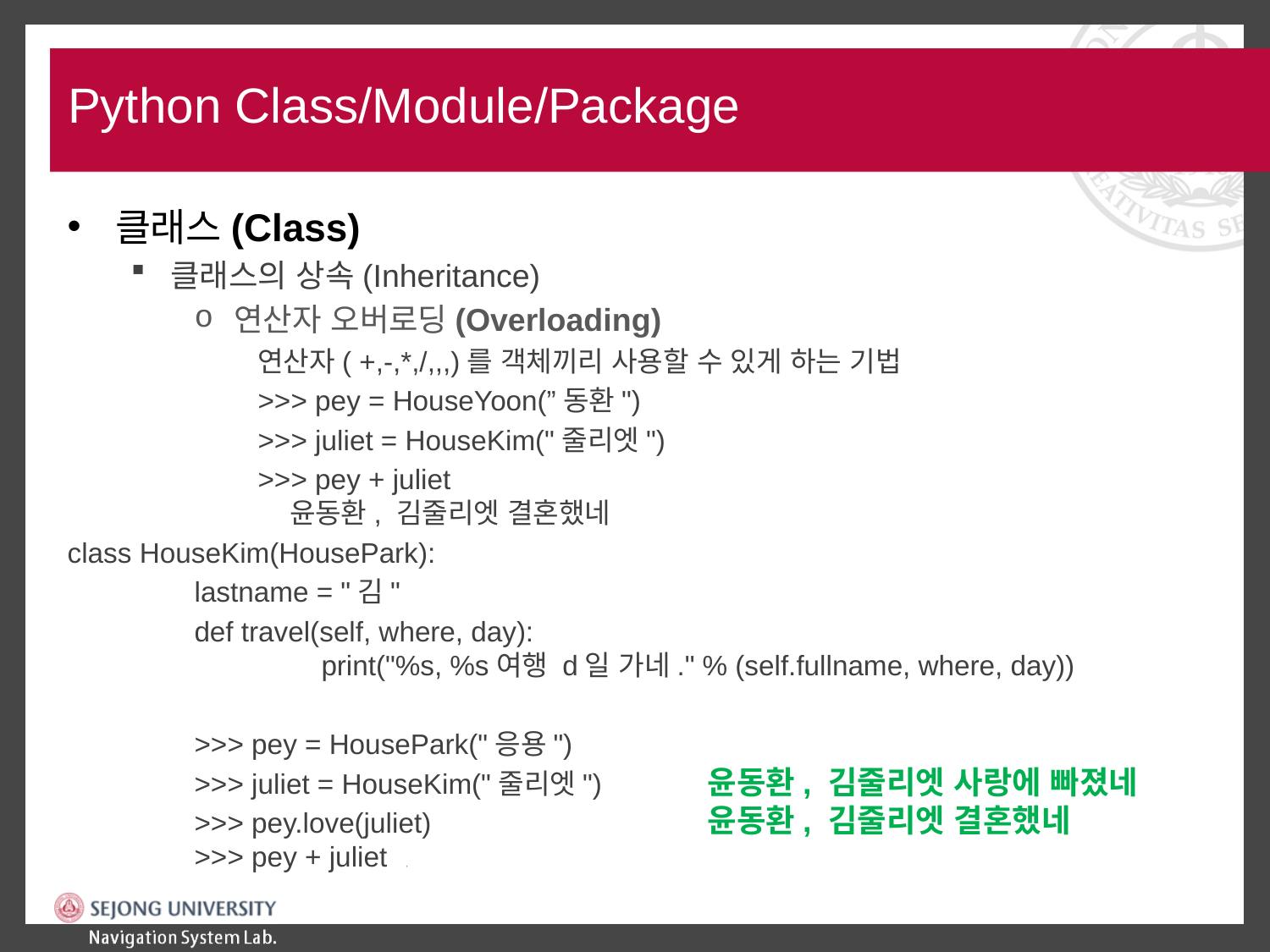

# Python Class/Module/Package
클래스(Class)
클래스의 상속(Inheritance)
연산자 오버로딩(Overloading)
연산자( +,-,*,/,,,)를 객체끼리 사용할 수 있게 하는 기법
>>> pey = HouseYoon(”동환")
>>> juliet = HouseKim("줄리엣")
>>> pey + juliet
윤동환, 김줄리엣 결혼했네
class HouseKim(HousePark):
	lastname = "김"
	def travel(self, where, day):
		print("%s, %s여행 d일 가네." % (self.fullname, where, day))

	>>> pey = HousePark("응용")
	>>> juliet = HouseKim("줄리엣")
	>>> pey.love(juliet)
	>>> pey + juliet

윤동환, 김줄리엣 사랑에 빠졌네
윤동환, 김줄리엣 결혼했네